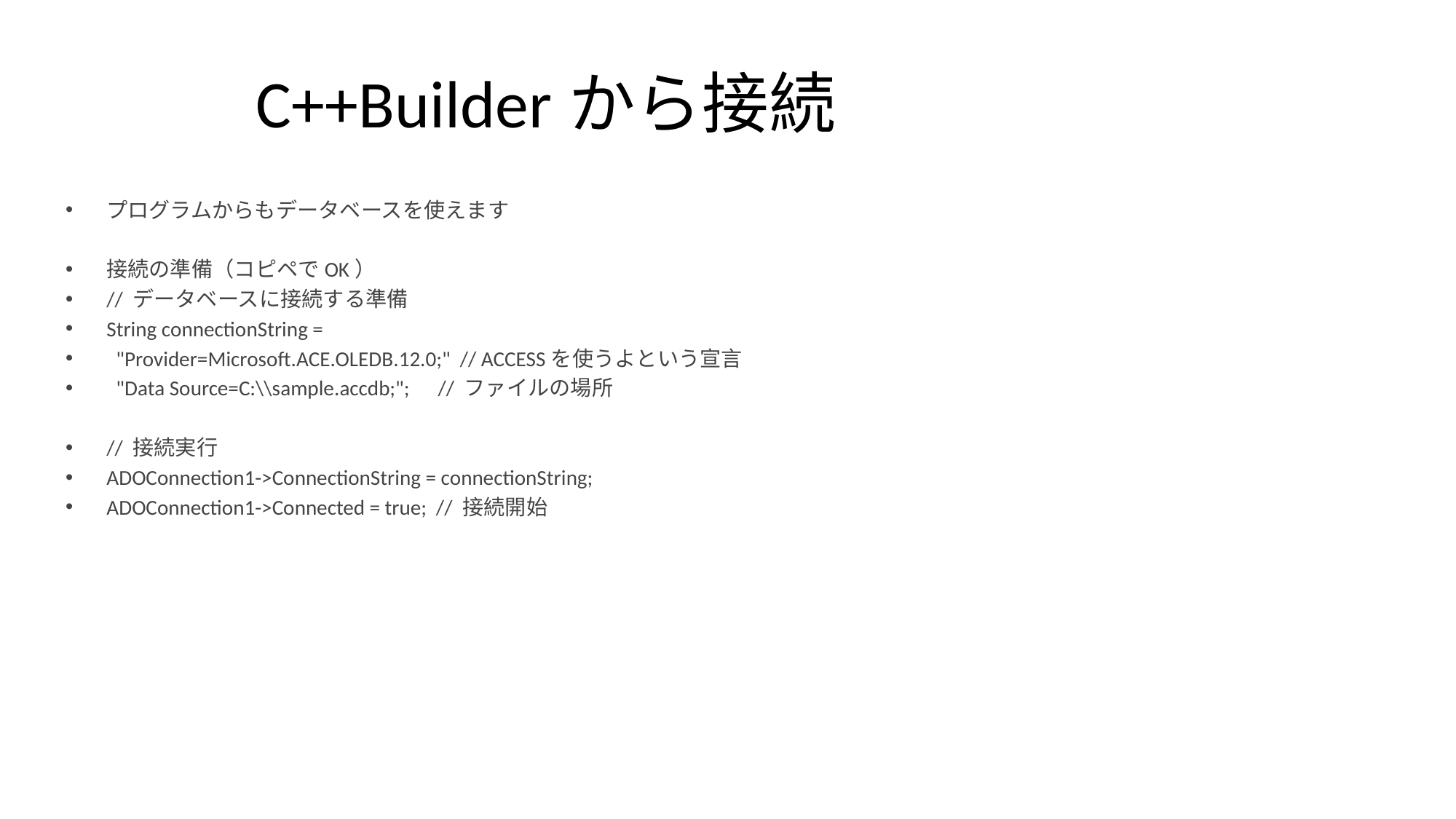

# C++Builderから接続
プログラムからもデータベースを使えます

接続の準備（コピペでOK）
// データベースに接続する準備
String connectionString =
  "Provider=Microsoft.ACE.OLEDB.12.0;"  // ACCESSを使うよという宣言
  "Data Source=C:\\sample.accdb;";      // ファイルの場所

// 接続実行
ADOConnection1->ConnectionString = connectionString;
ADOConnection1->Connected = true;  // 接続開始